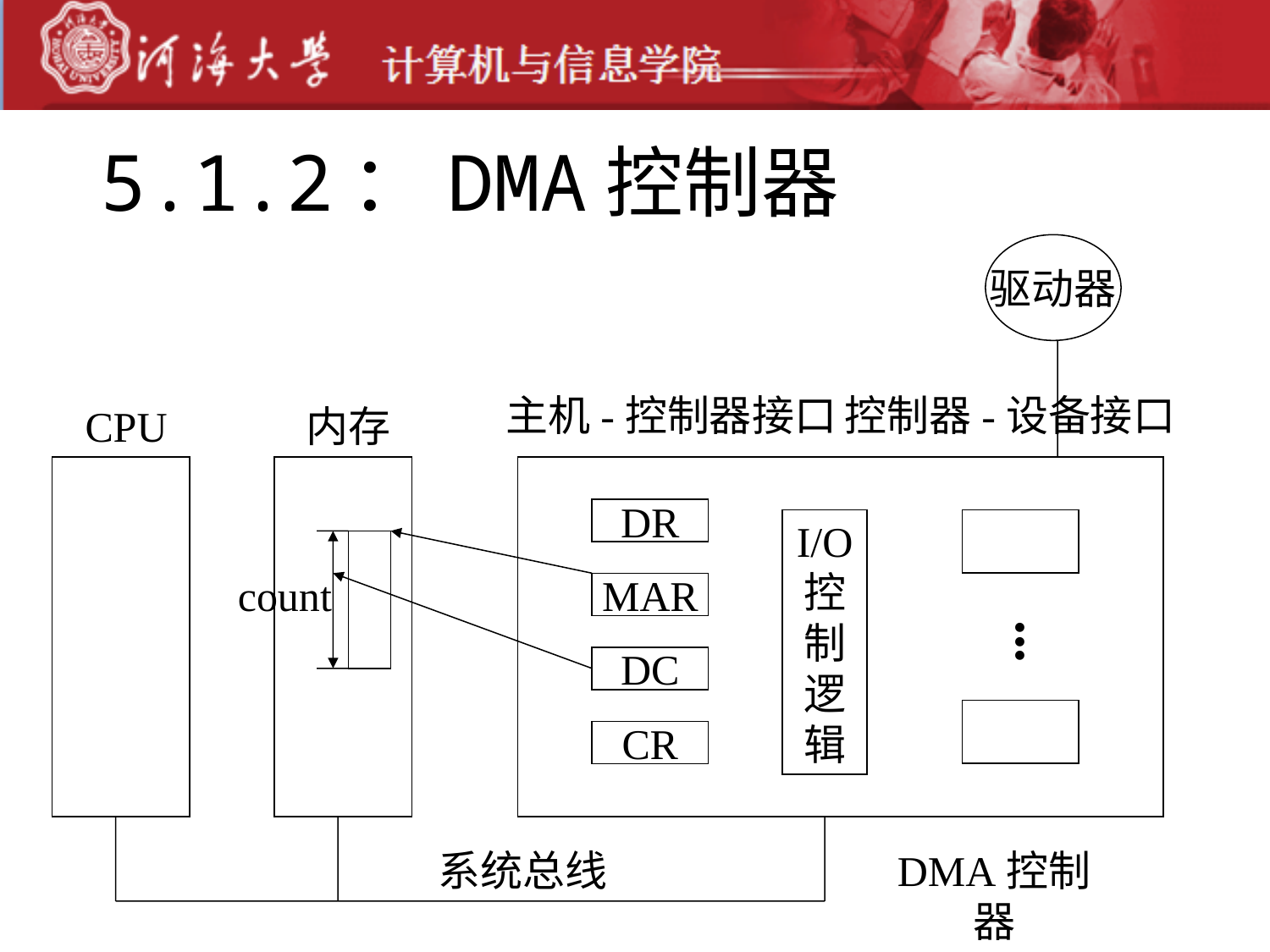

# 5.1.2：DMA控制器
驱动器

主机-控制器接口
控制器-设备接口
CPU
内存

DR
I/O
控
制
逻
辑

count

MAR
...
DC

CR

系统总线
DMA控制器